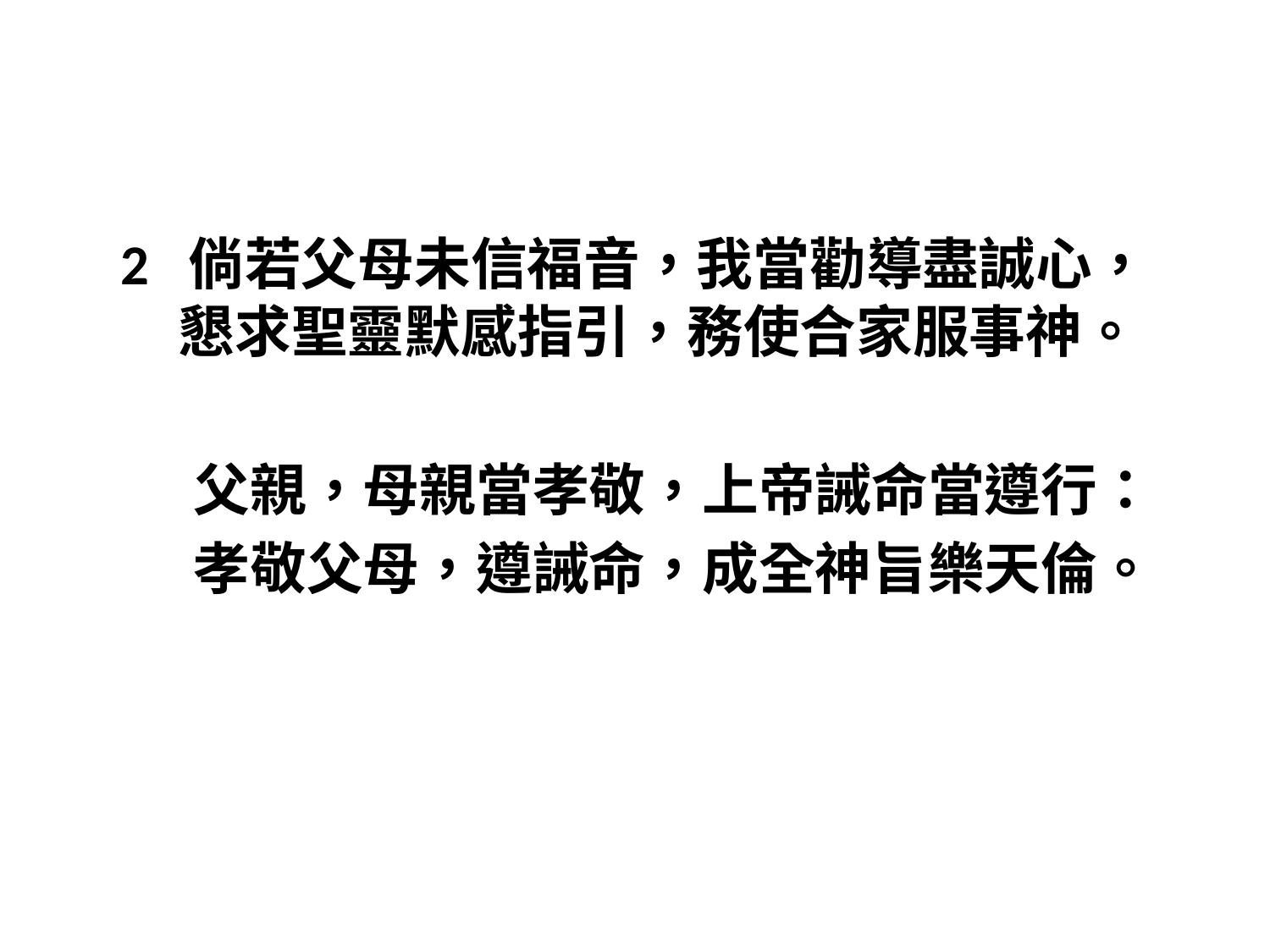

#
2  倘若父母未信福音，我當勸導盡誠心，
懇求聖靈默感指引，務使合家服事神。

     父親，母親當孝敬，上帝誡命當遵行：
     孝敬父母，遵誡命，成全神旨樂天倫。